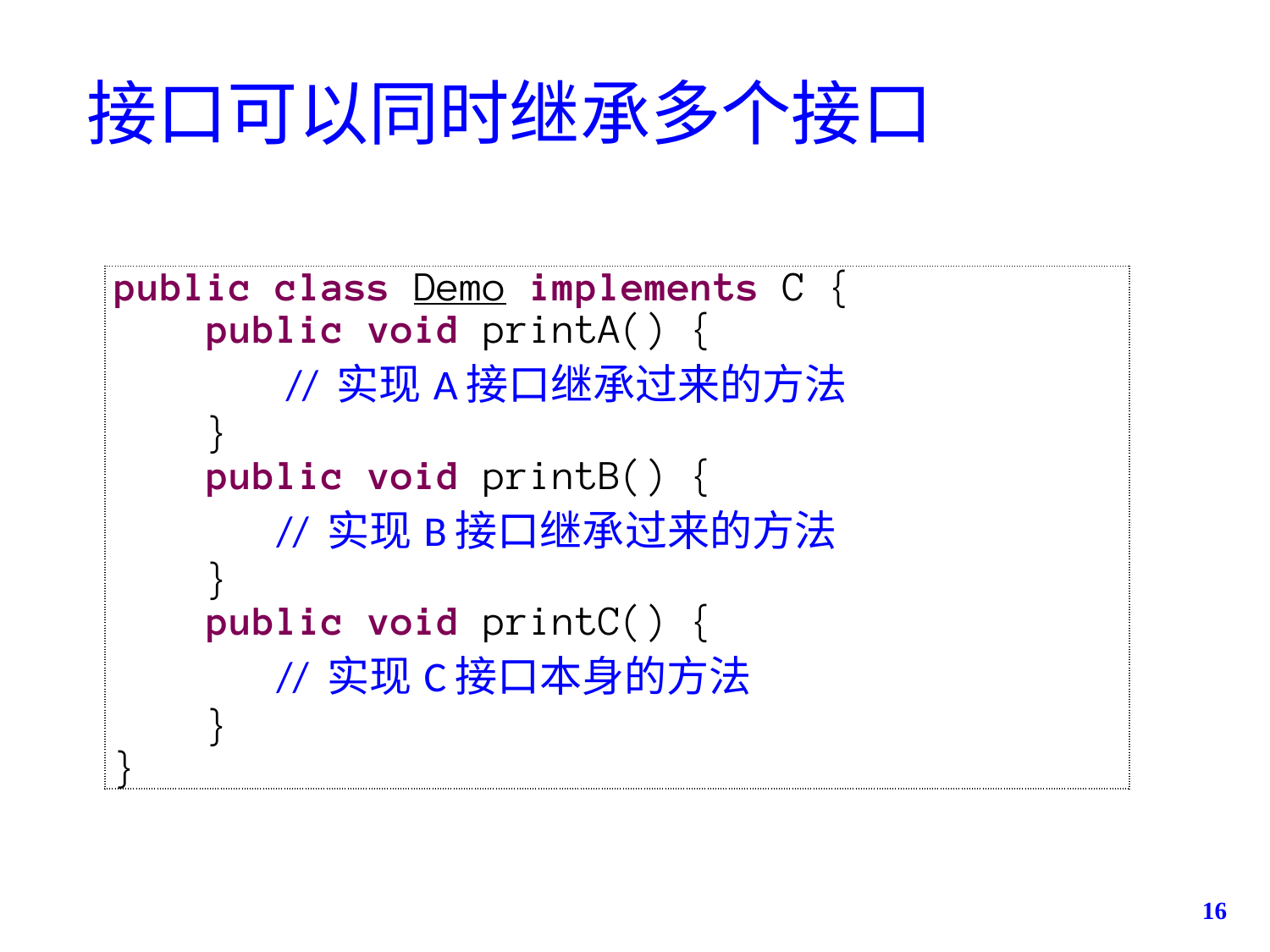

# 接口可以同时继承多个接口
| public class Demo implements C { public void printA() { // 实现A接口继承过来的方法 } public void printB() { // 实现B接口继承过来的方法 } public void printC() { // 实现C接口本身的方法 } } |
| --- |
16